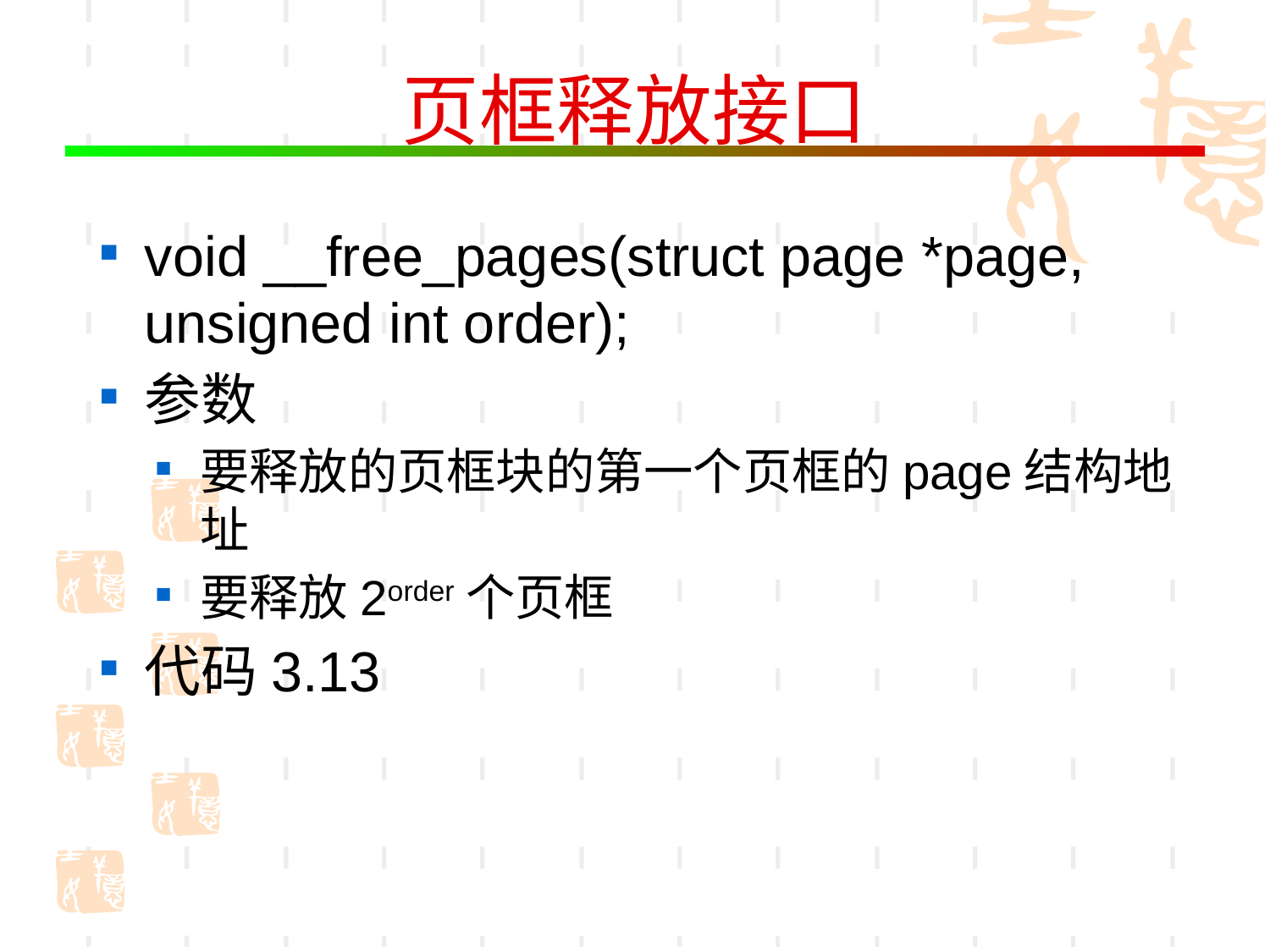

# 页框释放接口
void __free_pages(struct page *page, unsigned int order);
参数
要释放的页框块的第一个页框的page结构地址
要释放2order个页框
代码3.13